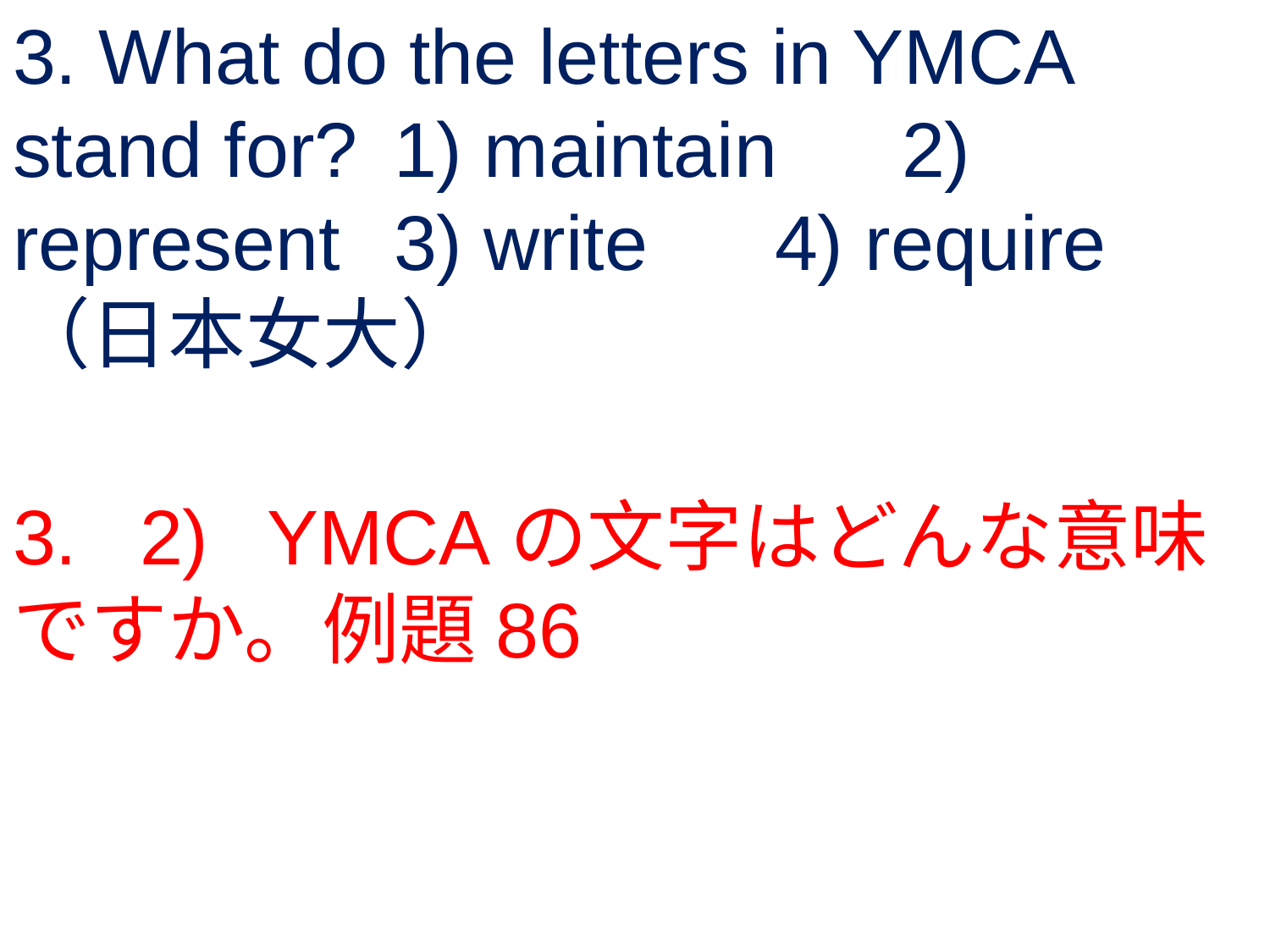

# 3. What do the letters in YMCA stand for?	1) maintain	2) represent	3) write	4) require	（日本女大）
3.	2) 	YMCAの文字はどんな意味ですか。例題86